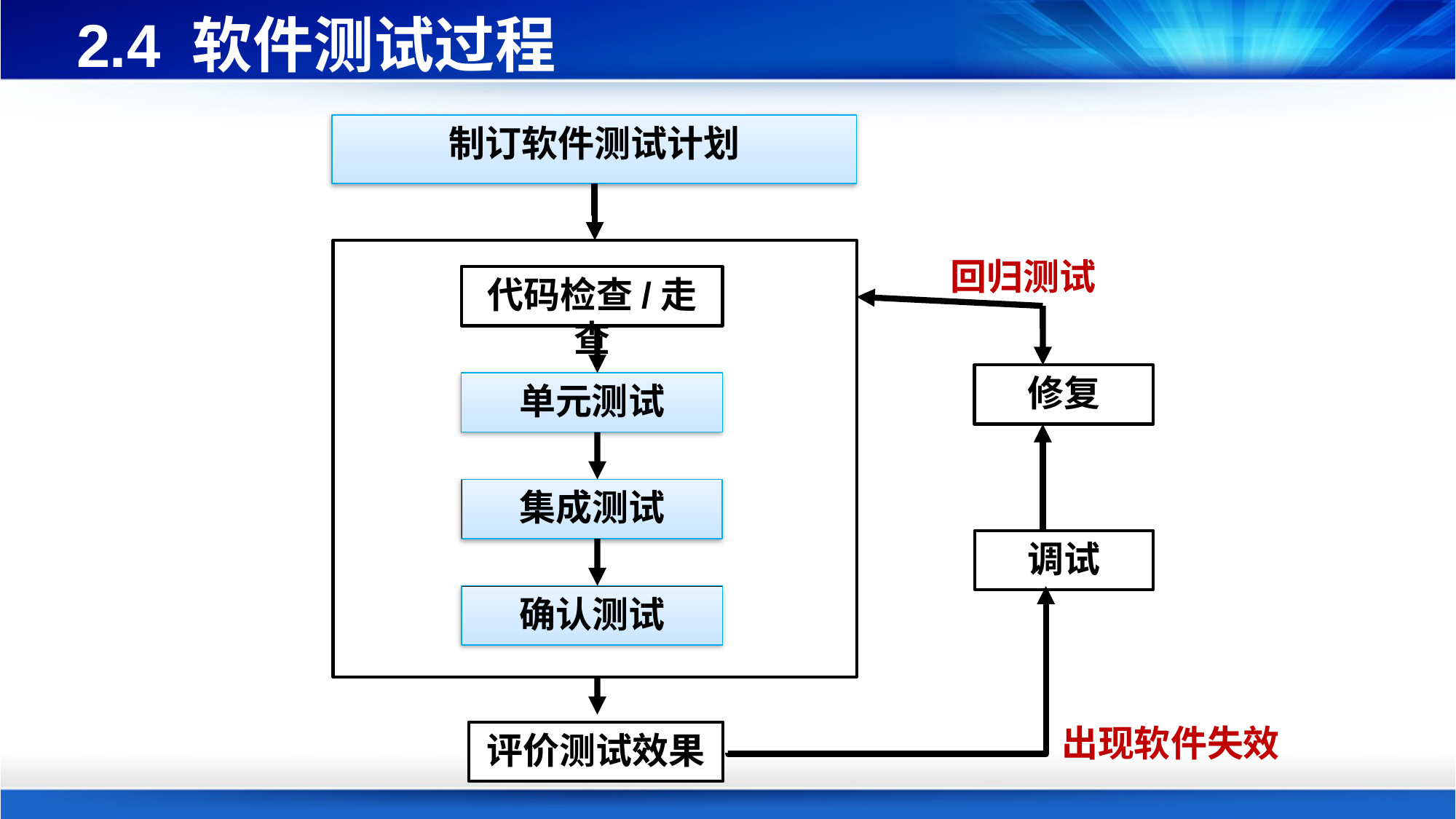

# 2.4 软件测试过程
制订软件测试计划

回归测试
代码检查/走查

修复
单元测试

集成测试

调试

确认测试

出现软件失效
评价测试效果
评价测试有效性